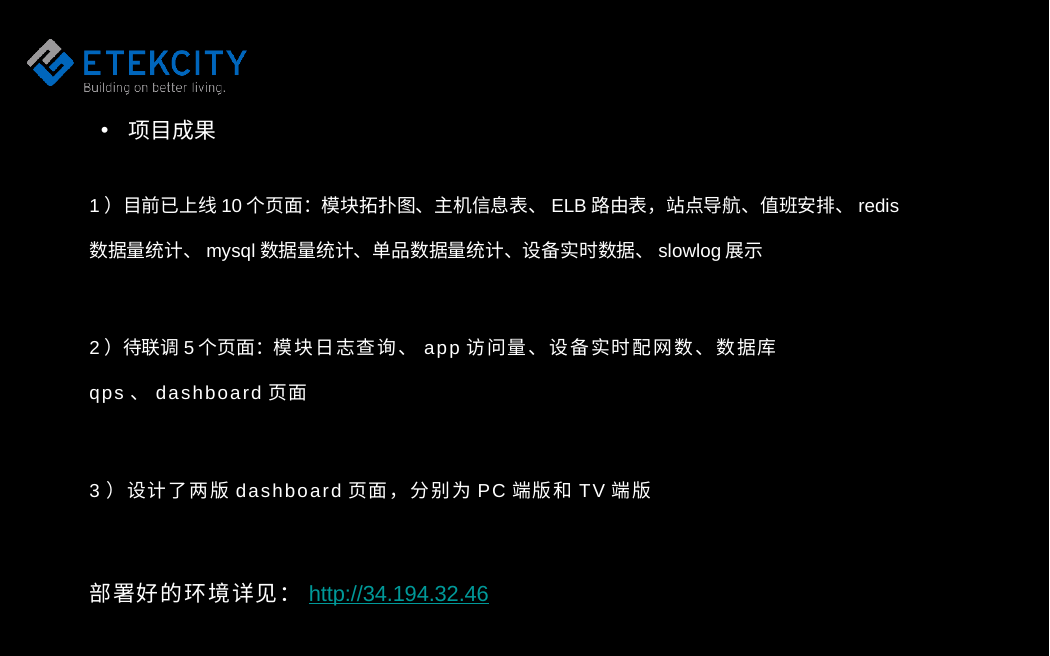

项目成果
1）目前已上线10个页面：模块拓扑图、主机信息表、ELB路由表，站点导航、值班安排、redis数据量统计、mysql数据量统计、单品数据量统计、设备实时数据、slowlog展示

2）待联调5个页面：模块日志查询、app访问量、设备实时配网数、数据库qps、dashboard页面

3）设计了两版dashboard页面，分别为PC端版和TV端版

部署好的环境详见：http://34.194.32.46
({x} = {x: 1});